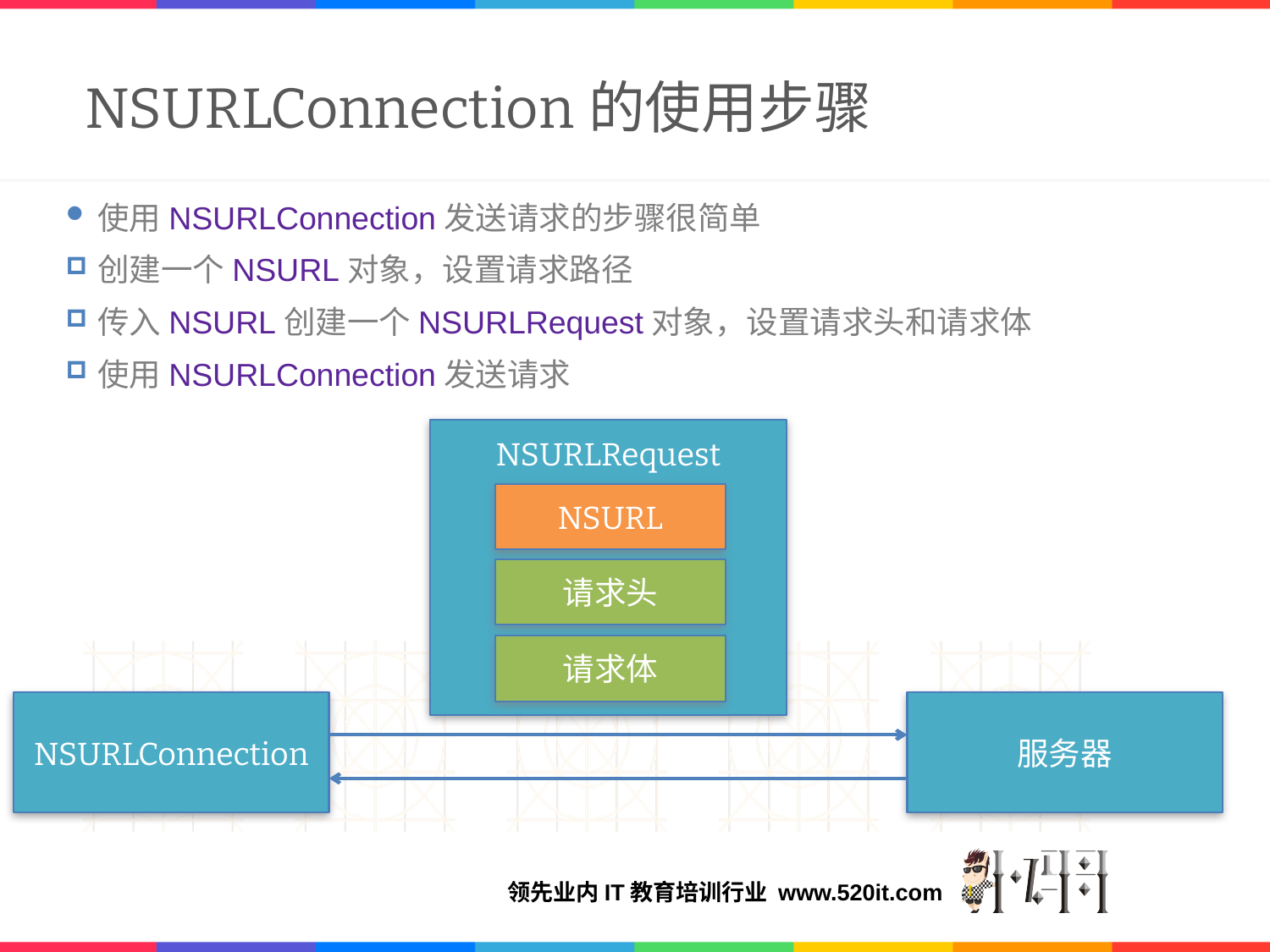

# NSURLConnection的使用步骤
使用NSURLConnection发送请求的步骤很简单
创建一个NSURL对象，设置请求路径
传入NSURL创建一个NSURLRequest对象，设置请求头和请求体
使用NSURLConnection发送请求
NSURLRequest

NSURL
请求头
请求体

NSURLConnection

服务器